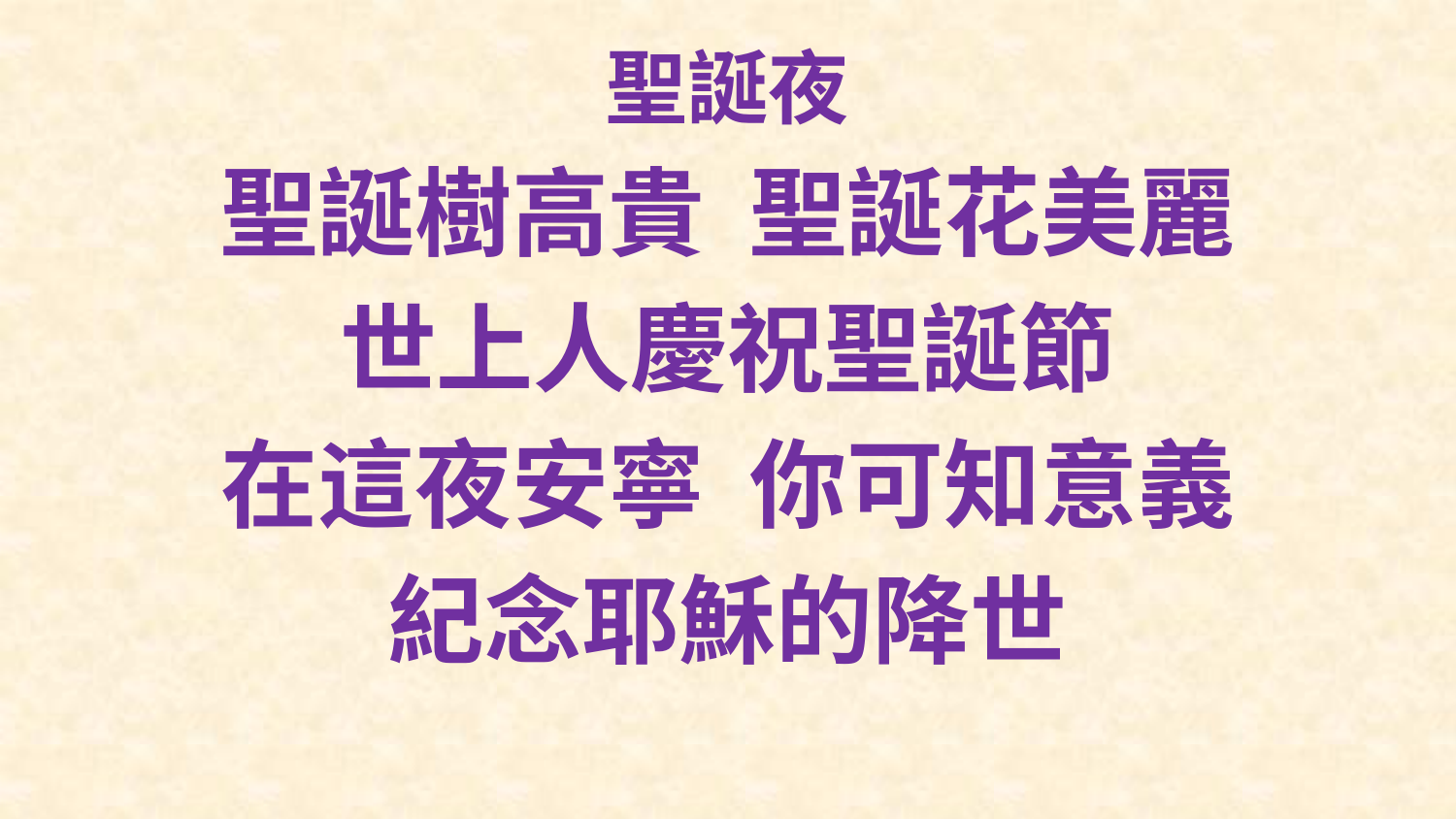

# 聖誕夜
聖誕樹高貴  聖誕花美麗
世上人慶祝聖誕節
在這夜安寧  你可知意義
紀念耶穌的降世